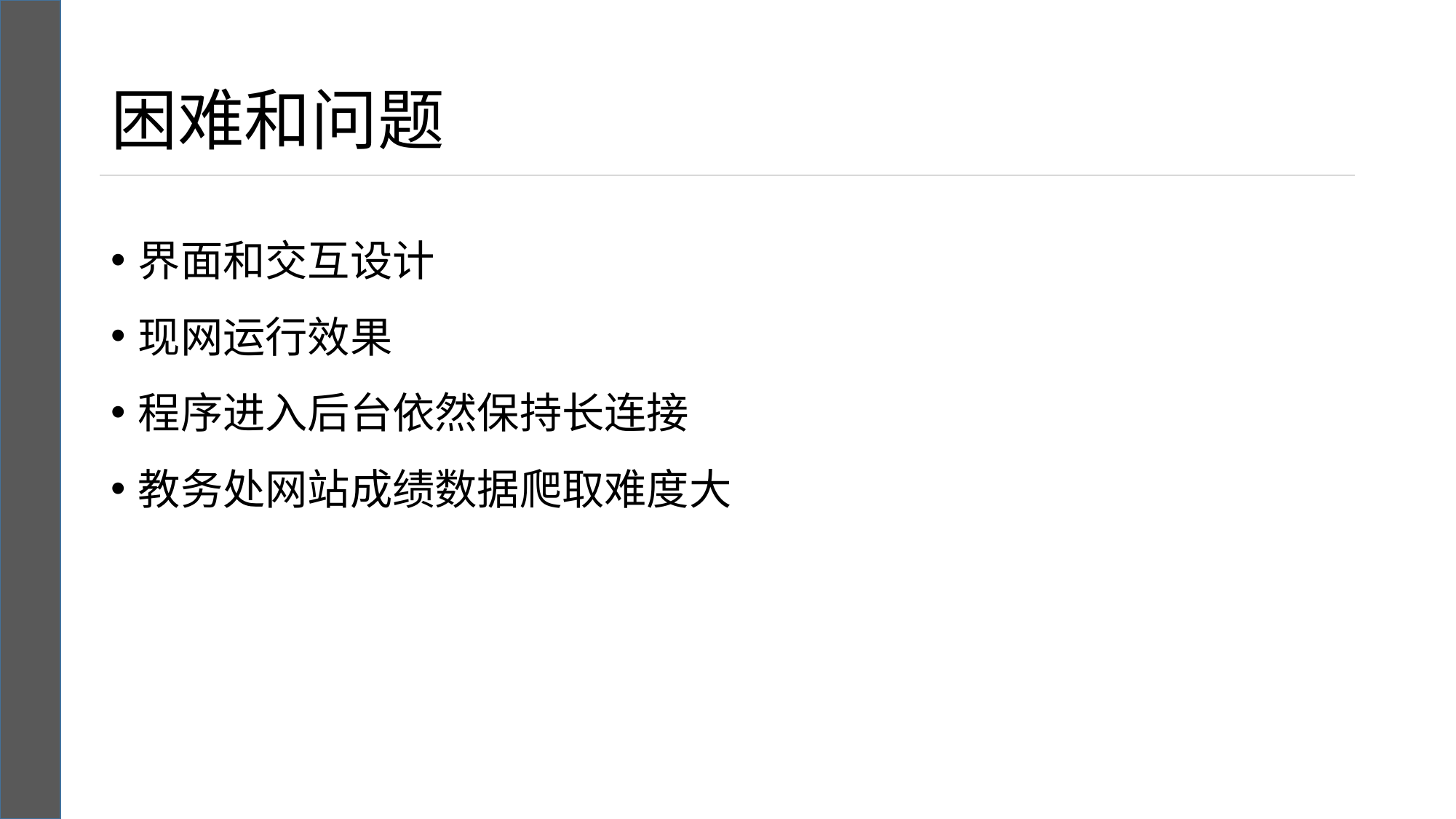

# 困难和问题
界面和交互设计
现网运行效果
程序进入后台依然保持长连接
教务处网站成绩数据爬取难度大